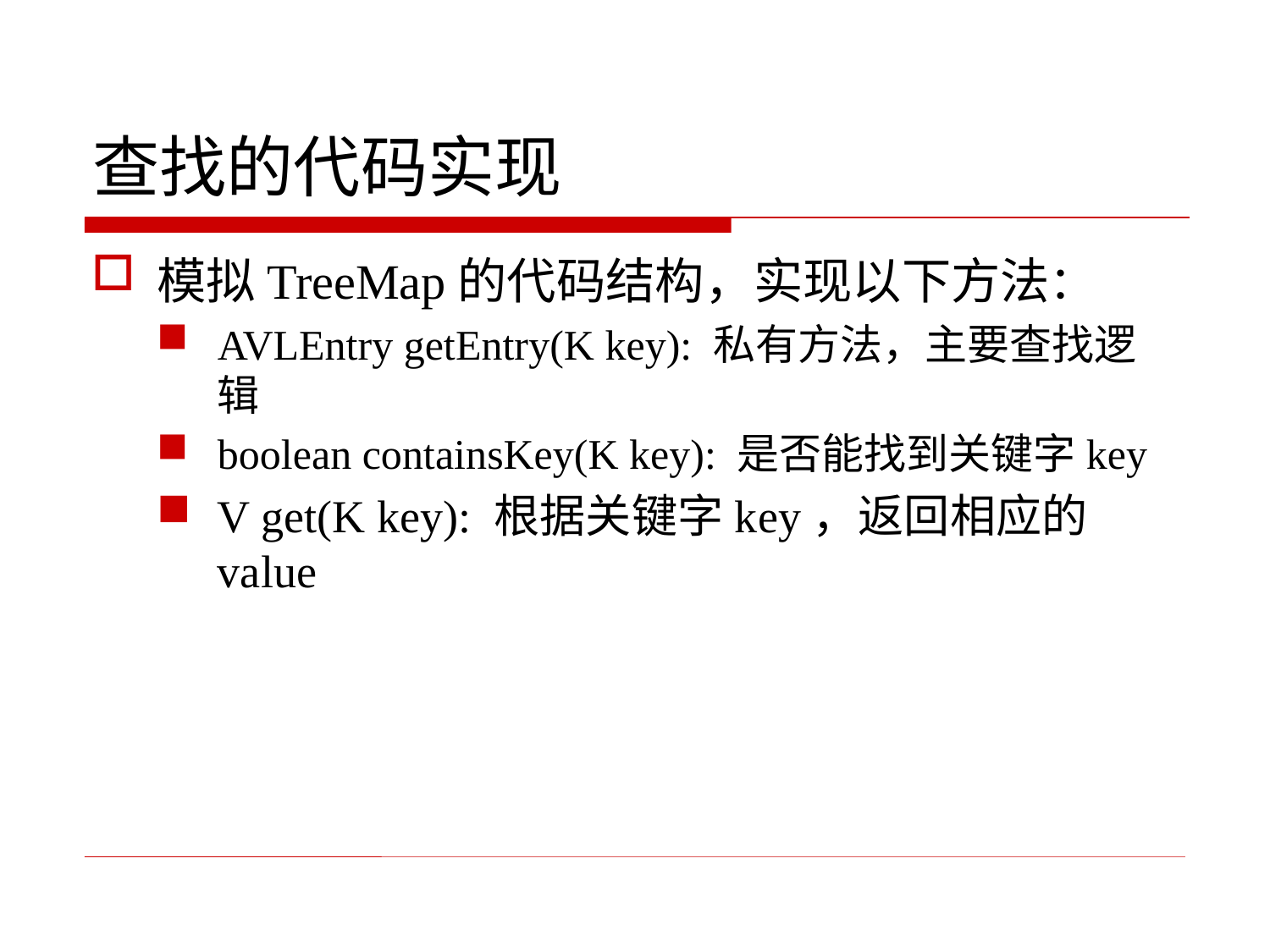

# 查找的代码实现
模拟TreeMap的代码结构，实现以下方法：
AVLEntry getEntry(K key): 私有方法，主要查找逻辑
boolean containsKey(K key): 是否能找到关键字key
V get(K key): 根据关键字key，返回相应的value